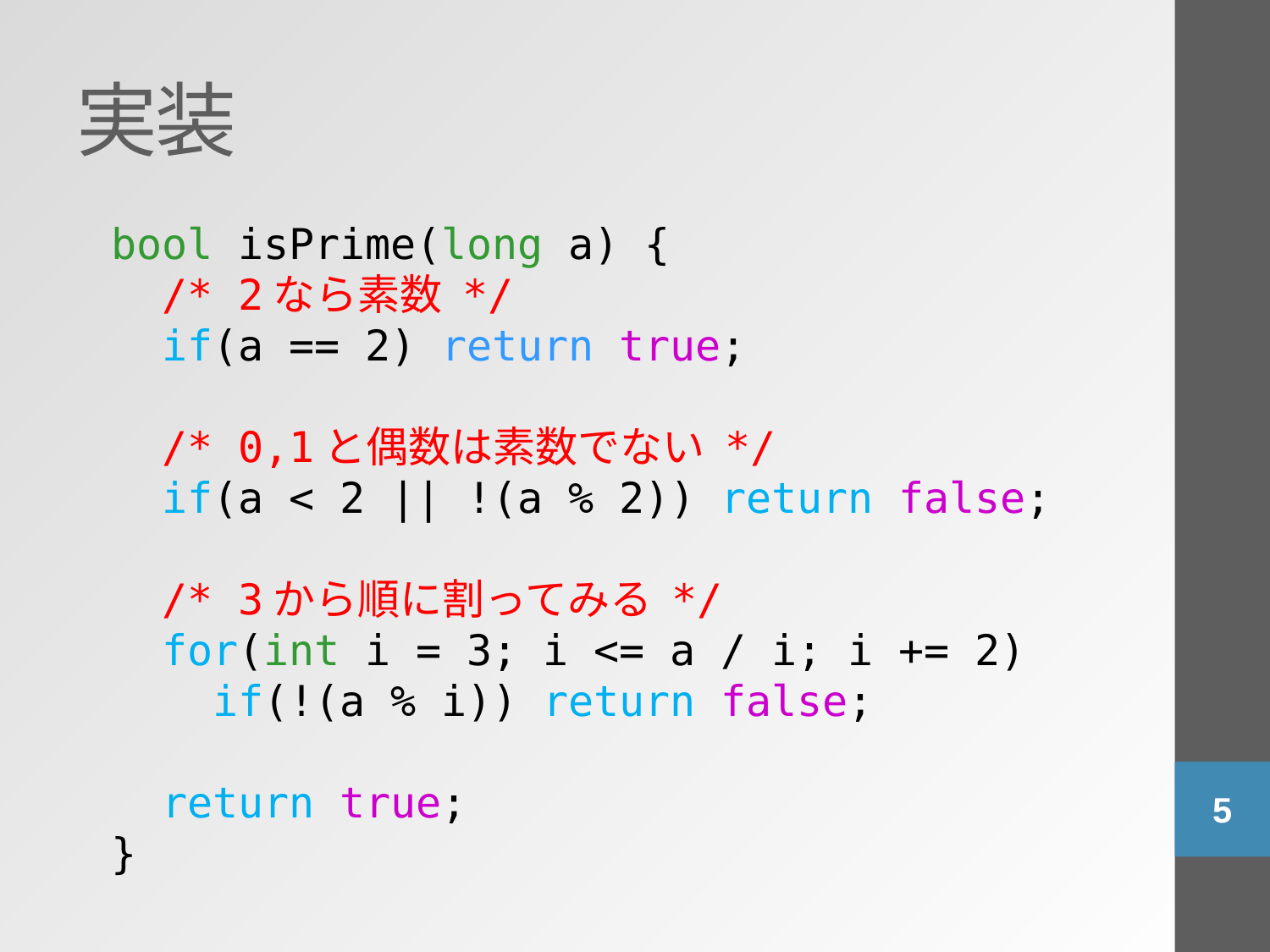

# 実装
bool isPrime(long a) {
  /* 2なら素数 */
  if(a == 2) return true;

  /* 0,1と偶数は素数でない */
  if(a < 2 || !(a % 2)) return false;

  /* 3から順に割ってみる */
  for(int i = 3; i <= a / i; i += 2)
    if(!(a % i)) return false;

  return true;
}